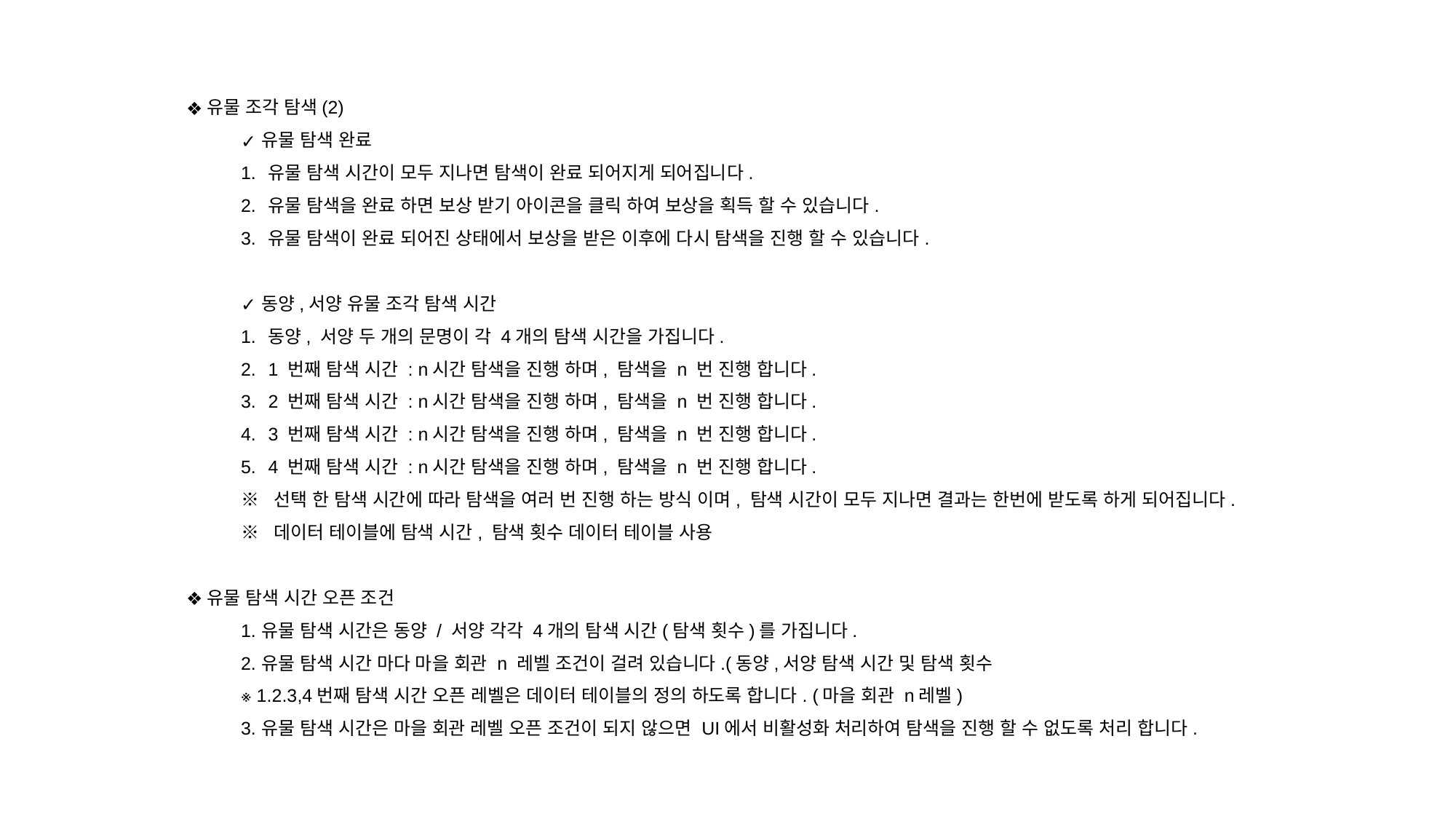

유물 조각 탐색(2)
유물 탐색 완료
유물 탐색 시간이 모두 지나면 탐색이 완료 되어지게 되어집니다.
유물 탐색을 완료 하면 보상 받기 아이콘을 클릭 하여 보상을 획득 할 수 있습니다.
유물 탐색이 완료 되어진 상태에서 보상을 받은 이후에 다시 탐색을 진행 할 수 있습니다.

동양,서양 유물 조각 탐색 시간
동양, 서양 두 개의 문명이 각 4개의 탐색 시간을 가집니다.
1 번째 탐색 시간 : n시간 탐색을 진행 하며, 탐색을 n 번 진행 합니다.
2 번째 탐색 시간 : n시간 탐색을 진행 하며, 탐색을 n 번 진행 합니다.
3 번째 탐색 시간 : n시간 탐색을 진행 하며, 탐색을 n 번 진행 합니다.
4 번째 탐색 시간 : n시간 탐색을 진행 하며, 탐색을 n 번 진행 합니다.
※  선택 한 탐색 시간에 따라 탐색을 여러 번 진행 하는 방식 이며, 탐색 시간이 모두 지나면 결과는 한번에 받도록 하게 되어집니다.
※  데이터 테이블에 탐색 시간, 탐색 횟수 데이터 테이블 사용

유물 탐색 시간 오픈 조건
유물 탐색 시간은 동양 / 서양 각각 4개의 탐색 시간(탐색 횟수)를 가집니다.
유물 탐색 시간 마다 마을 회관 n 레벨 조건이 걸려 있습니다.(동양,서양 탐색 시간 및 탐색 횟수
※ 1.2.3,4번째 탐색 시간 오픈 레벨은 데이터 테이블의 정의 하도록 합니다. (마을 회관 n레벨)
유물 탐색 시간은 마을 회관 레벨 오픈 조건이 되지 않으면 UI에서 비활성화 처리하여 탐색을 진행 할 수 없도록 처리 합니다.